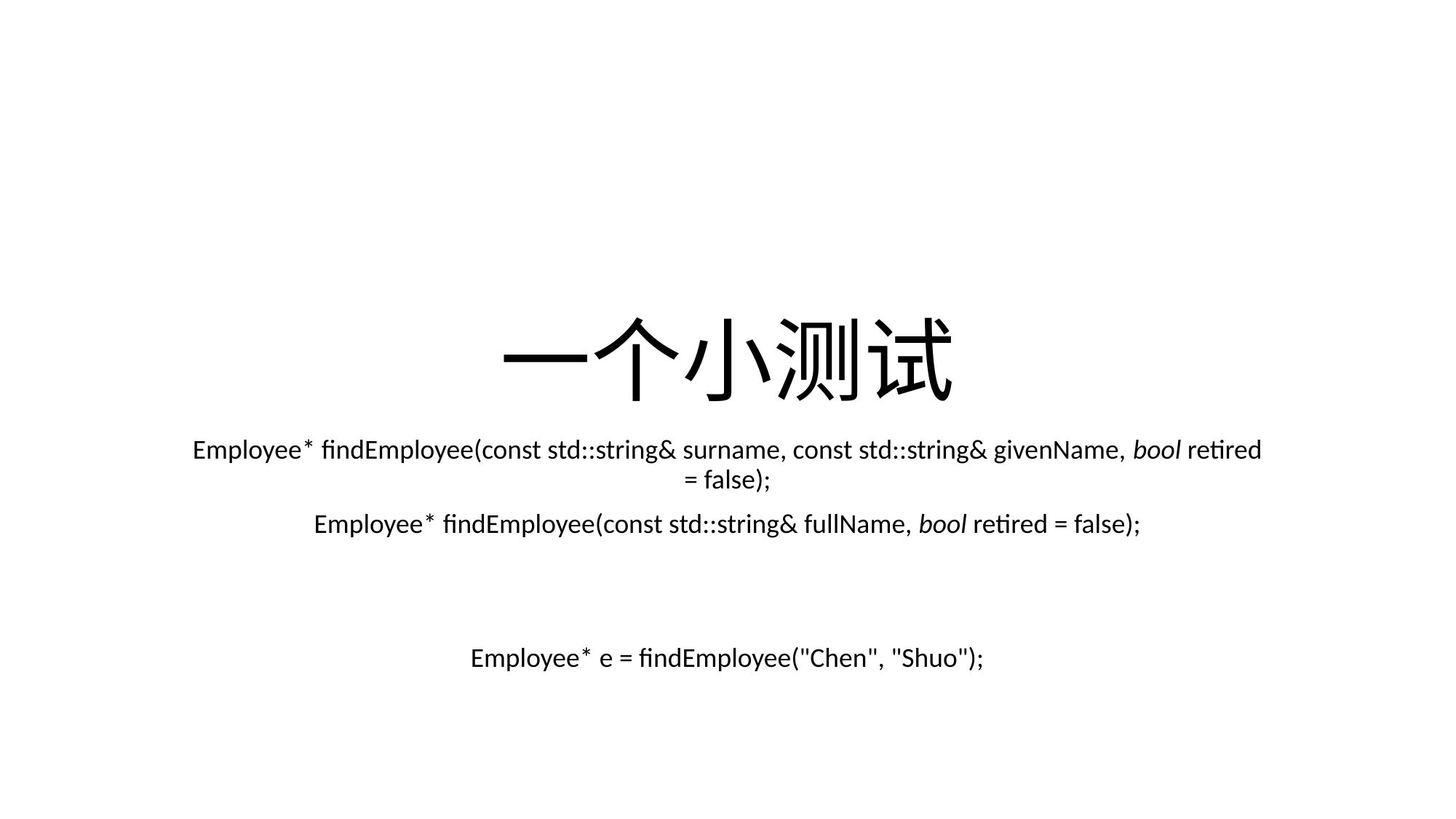

# 一个小测试
Employee* findEmployee(const std::string& surname, const std::string& givenName, bool retired = false);
Employee* findEmployee(const std::string& fullName, bool retired = false);

Employee* e = findEmployee("Chen", "Shuo");